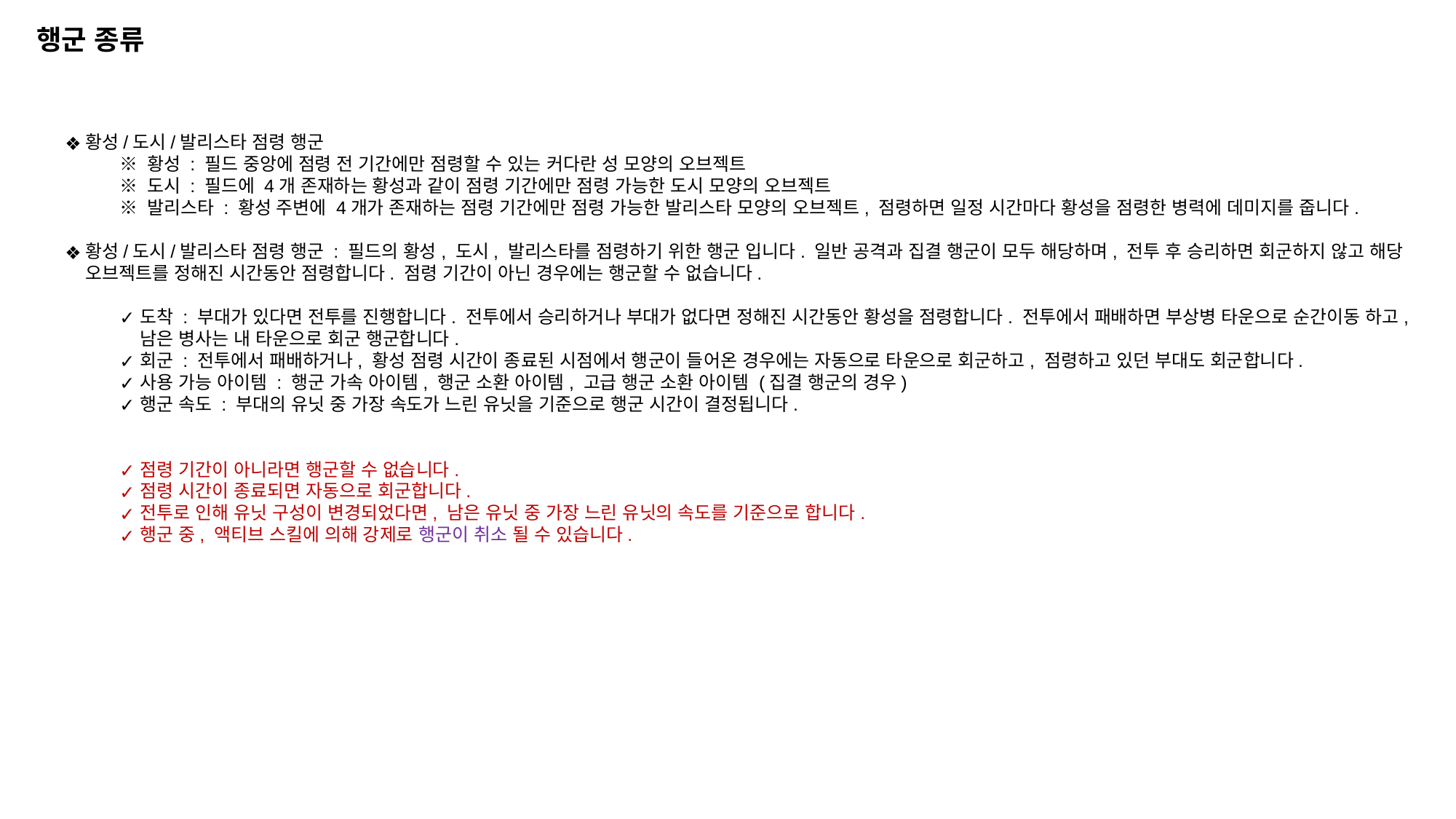

행군 종류
황성/도시/발리스타 점령 행군
※ 황성 : 필드 중앙에 점령 전 기간에만 점령할 수 있는 커다란 성 모양의 오브젝트
※ 도시 : 필드에 4개 존재하는 황성과 같이 점령 기간에만 점령 가능한 도시 모양의 오브젝트
※ 발리스타 : 황성 주변에 4개가 존재하는 점령 기간에만 점령 가능한 발리스타 모양의 오브젝트, 점령하면 일정 시간마다 황성을 점령한 병력에 데미지를 줍니다.

황성/도시/발리스타 점령 행군 : 필드의 황성, 도시, 발리스타를 점령하기 위한 행군 입니다. 일반 공격과 집결 행군이 모두 해당하며, 전투 후 승리하면 회군하지 않고 해당 오브젝트를 정해진 시간동안 점령합니다. 점령 기간이 아닌 경우에는 행군할 수 없습니다.

도착 : 부대가 있다면 전투를 진행합니다. 전투에서 승리하거나 부대가 없다면 정해진 시간동안 황성을 점령합니다. 전투에서 패배하면 부상병 타운으로 순간이동 하고, 남은 병사는 내 타운으로 회군 행군합니다.
회군 : 전투에서 패배하거나, 황성 점령 시간이 종료된 시점에서 행군이 들어온 경우에는 자동으로 타운으로 회군하고, 점령하고 있던 부대도 회군합니다.
사용 가능 아이템 : 행군 가속 아이템, 행군 소환 아이템, 고급 행군 소환 아이템 (집결 행군의 경우)
행군 속도 : 부대의 유닛 중 가장 속도가 느린 유닛을 기준으로 행군 시간이 결정됩니다.

점령 기간이 아니라면 행군할 수 없습니다.
점령 시간이 종료되면 자동으로 회군합니다.
전투로 인해 유닛 구성이 변경되었다면, 남은 유닛 중 가장 느린 유닛의 속도를 기준으로 합니다.
행군 중, 액티브 스킬에 의해 강제로 행군이 취소 될 수 있습니다.